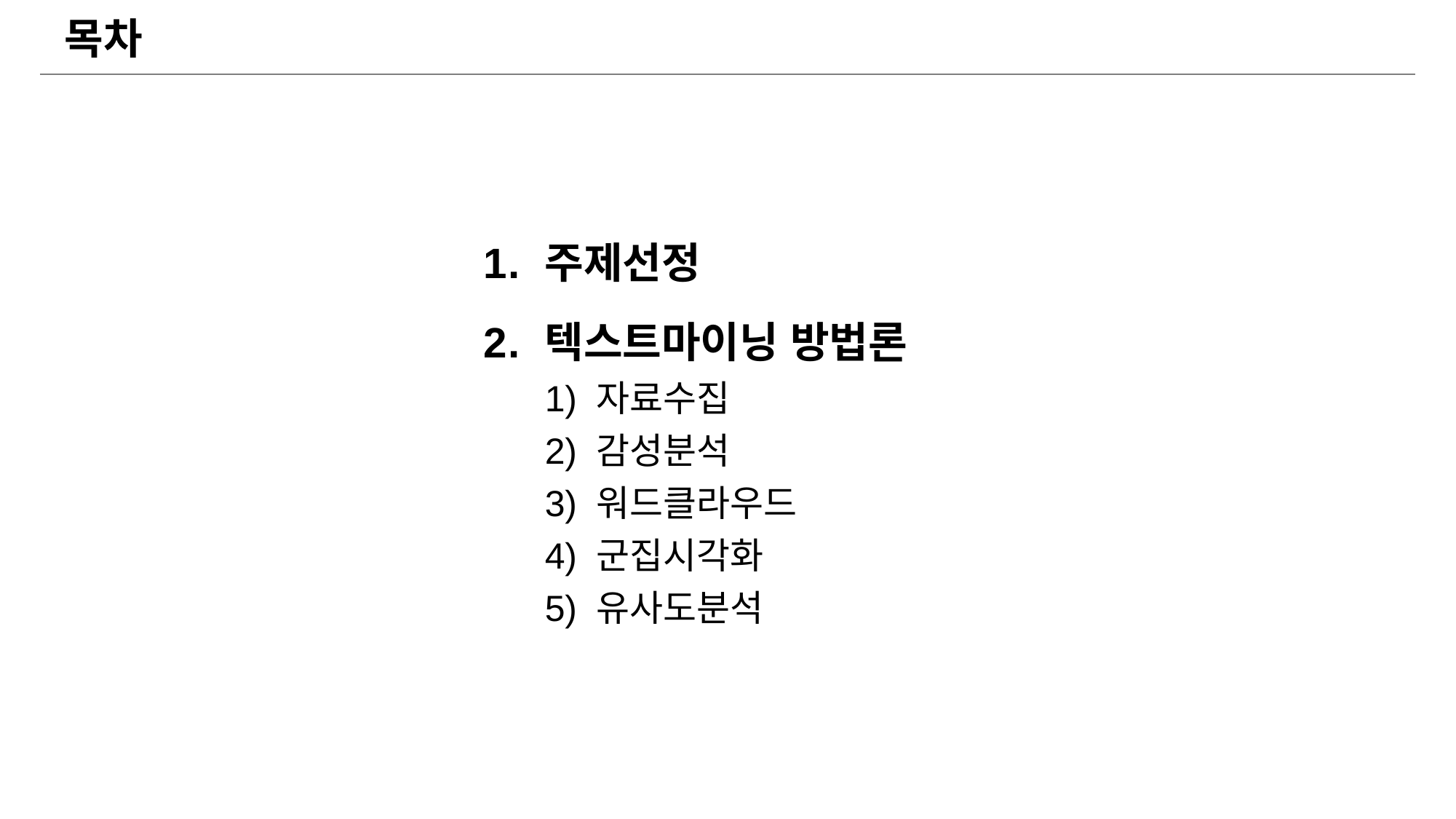

목차
주제선정
텍스트마이닝 방법론
1) 자료수집
2) 감성분석
3) 워드클라우드
4) 군집시각화
5) 유사도분석